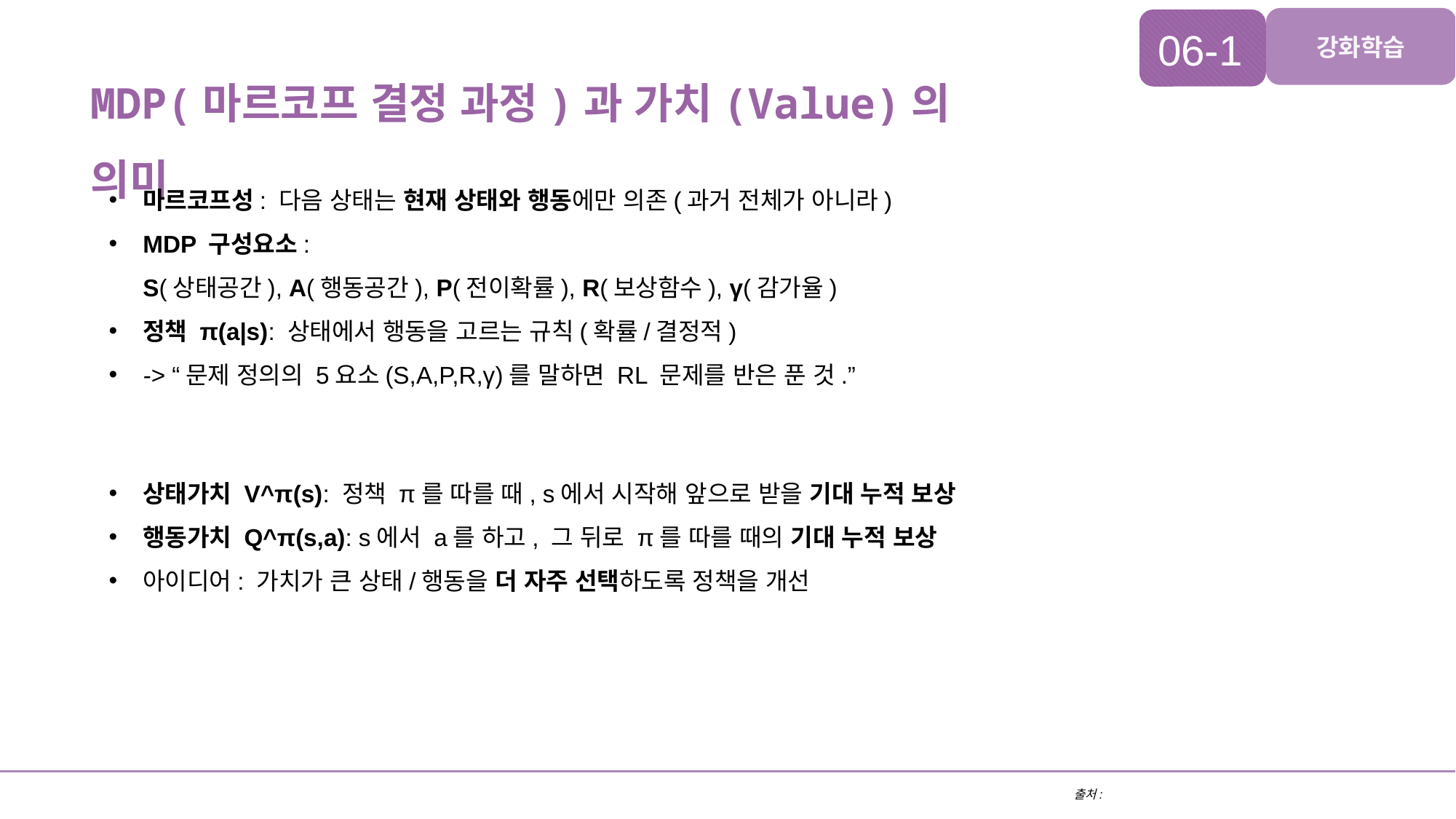

06-1
강화학습
MDP(마르코프 결정 과정)과 가치(Value)의 의미
마르코프성: 다음 상태는 현재 상태와 행동에만 의존(과거 전체가 아니라)
MDP 구성요소:
S(상태공간), A(행동공간), P(전이확률), R(보상함수), γ(감가율)
정책 π(a|s): 상태에서 행동을 고르는 규칙(확률/결정적)
-> “문제 정의의 5요소(S,A,P,R,γ)를 말하면 RL 문제를 반은 푼 것.”
상태가치 V^π(s): 정책 π를 따를 때, s에서 시작해 앞으로 받을 기대 누적 보상
행동가치 Q^π(s,a): s에서 a를 하고, 그 뒤로 π를 따를 때의 기대 누적 보상
아이디어: 가치가 큰 상태/행동을 더 자주 선택하도록 정책을 개선
출처: